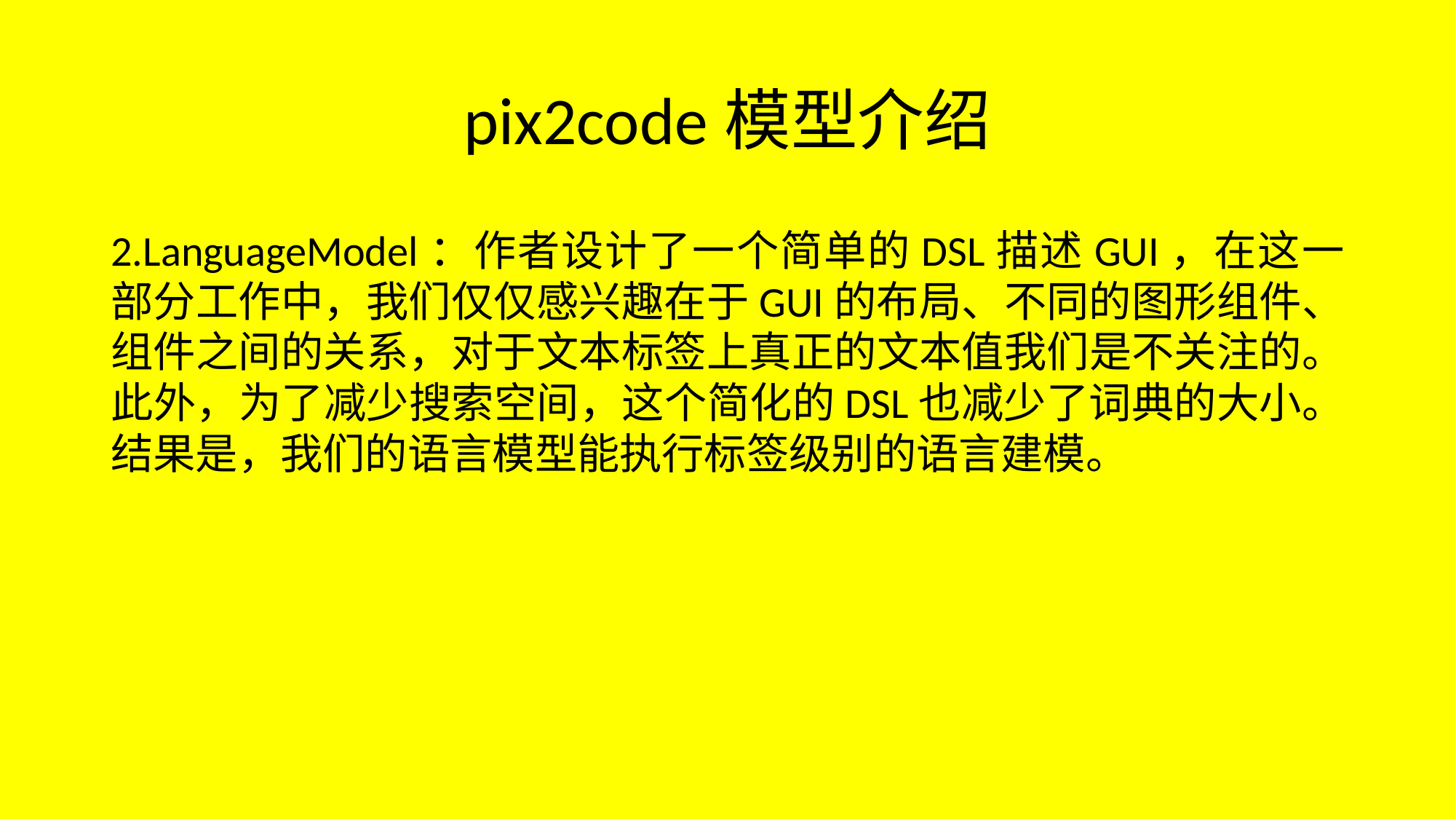

# pix2code模型介绍
2.LanguageModel：作者设计了一个简单的DSL描述GUI，在这一部分工作中，我们仅仅感兴趣在于GUI的布局、不同的图形组件、组件之间的关系，对于文本标签上真正的文本值我们是不关注的。此外，为了减少搜索空间，这个简化的DSL也减少了词典的大小。结果是，我们的语言模型能执行标签级别的语言建模。